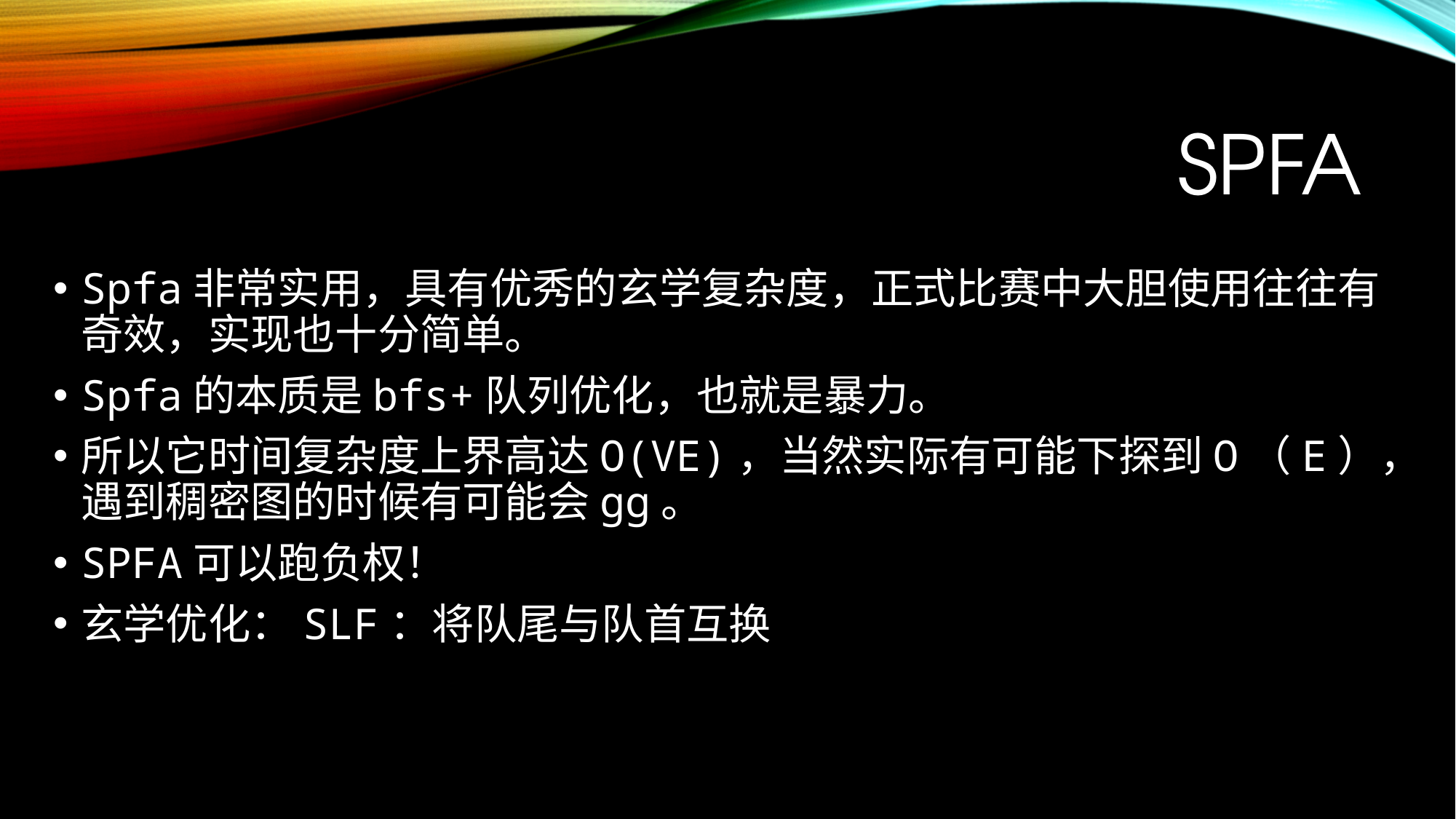

# Spfa
Spfa非常实用，具有优秀的玄学复杂度，正式比赛中大胆使用往往有奇效，实现也十分简单。
Spfa的本质是bfs+队列优化，也就是暴力。
所以它时间复杂度上界高达O(VE)，当然实际有可能下探到O（E），遇到稠密图的时候有可能会gg。
SPFA可以跑负权！
玄学优化：SLF：将队尾与队首互换